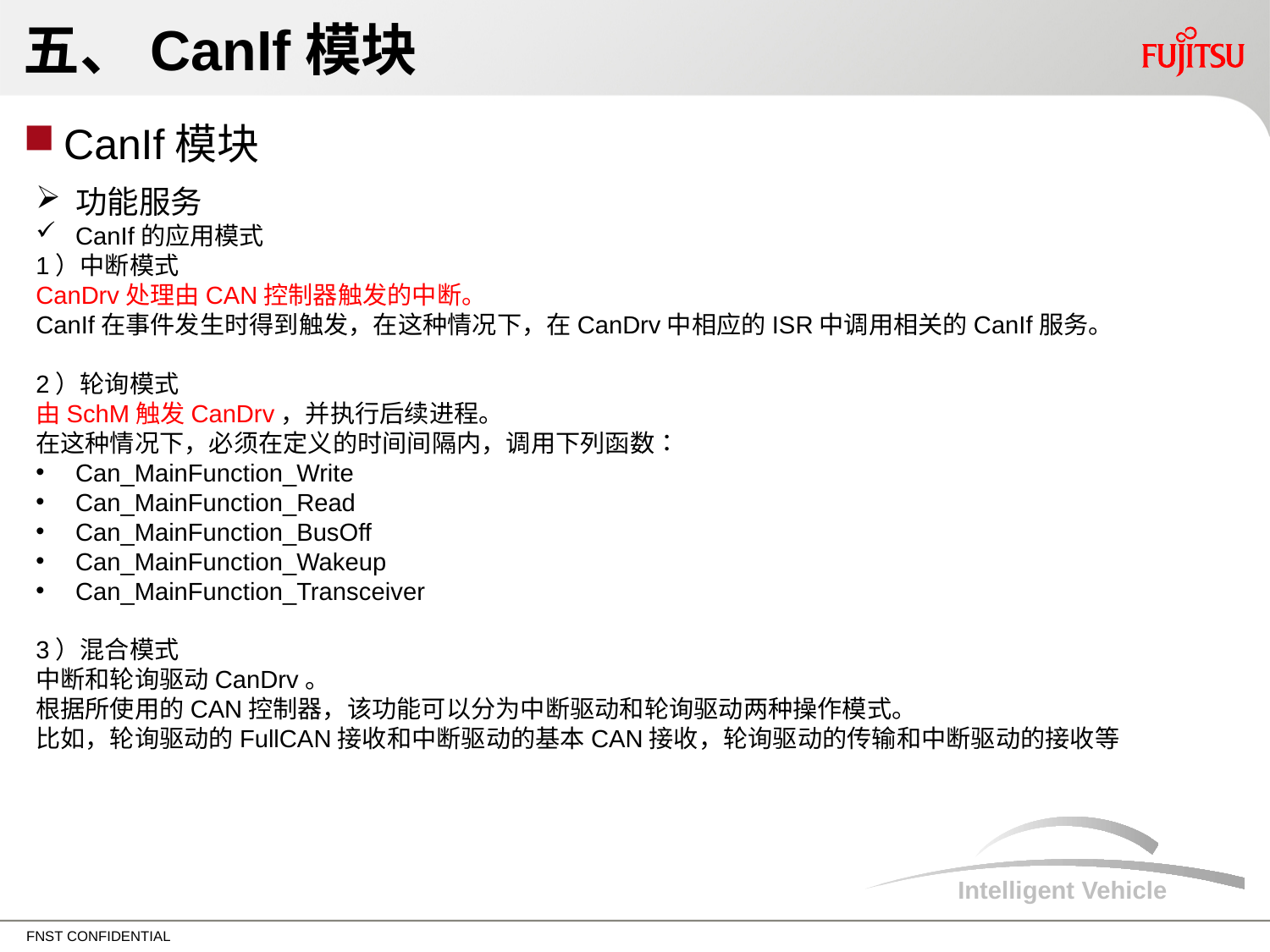

# 五、CanIf模块
CanIf模块
功能服务
CanIf的应用模式
1）中断模式
CanDrv处理由CAN控制器触发的中断。
CanIf在事件发生时得到触发，在这种情况下，在CanDrv中相应的ISR中调用相关的CanIf服务。

2）轮询模式
由SchM触发CanDrv，并执行后续进程。
在这种情况下，必须在定义的时间间隔内，调用下列函数：
Can_MainFunction_Write
Can_MainFunction_Read
Can_MainFunction_BusOff
Can_MainFunction_Wakeup
Can_MainFunction_Transceiver

3）混合模式
中断和轮询驱动CanDrv。
根据所使用的CAN控制器，该功能可以分为中断驱动和轮询驱动两种操作模式。
比如，轮询驱动的FullCAN接收和中断驱动的基本CAN接收，轮询驱动的传输和中断驱动的接收等